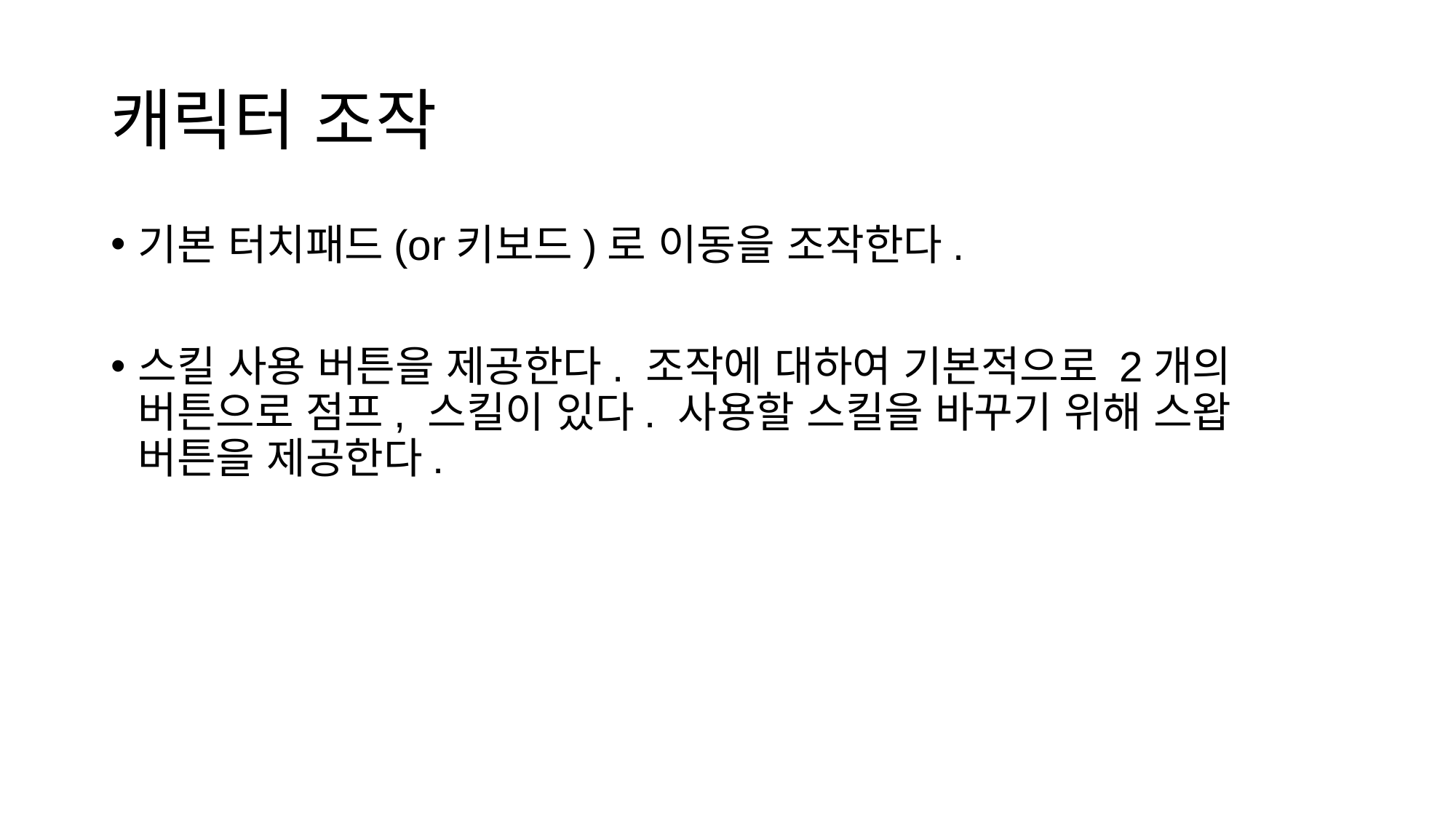

# 캐릭터 조작
기본 터치패드(or키보드)로 이동을 조작한다.

스킬 사용 버튼을 제공한다. 조작에 대하여 기본적으로 2개의 버튼으로 점프, 스킬이 있다. 사용할 스킬을 바꾸기 위해 스왑 버튼을 제공한다.